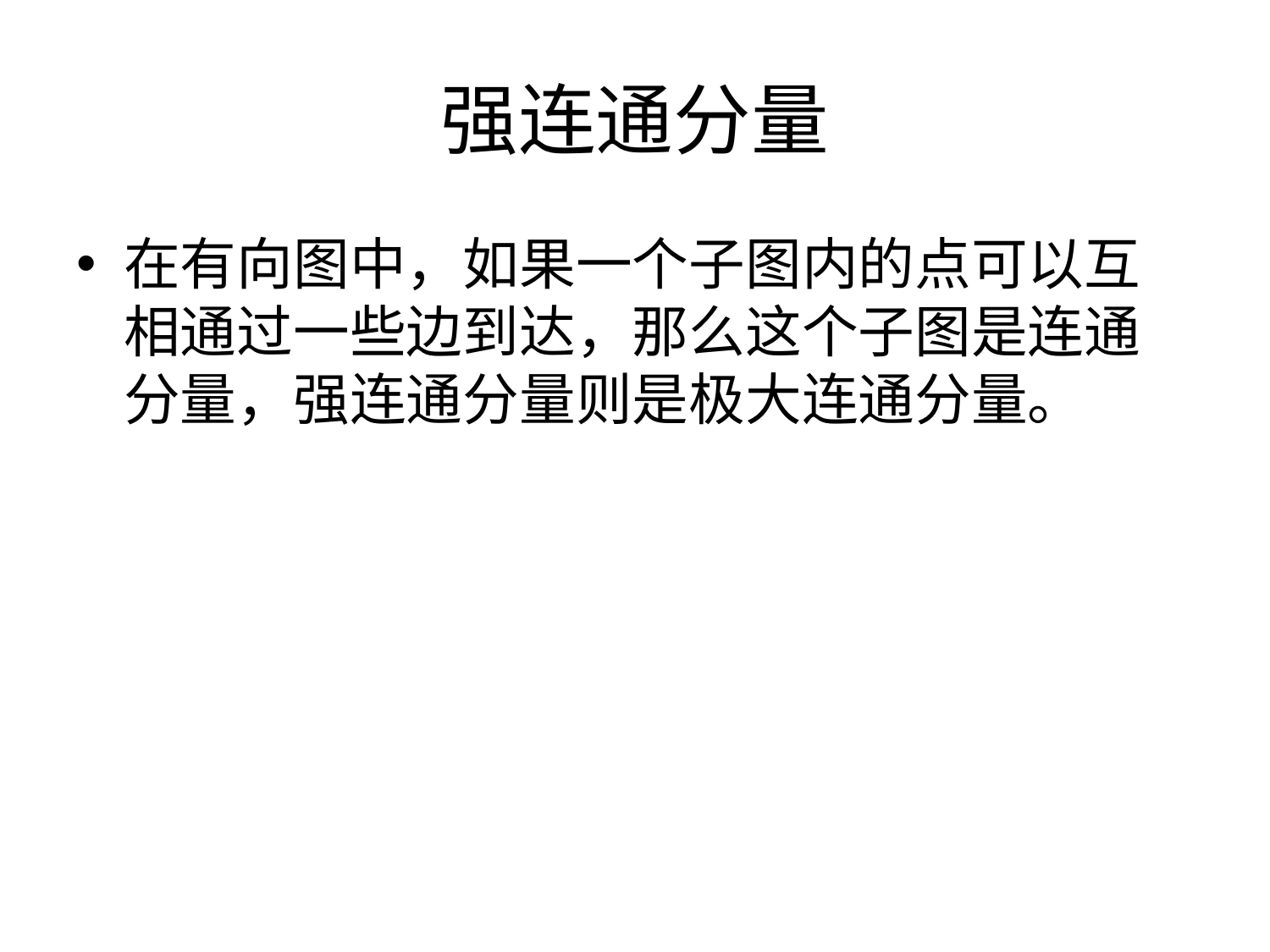

# 强连通分量
在有向图中，如果一个子图内的点可以互相通过一些边到达，那么这个子图是连通分量，强连通分量则是极大连通分量。